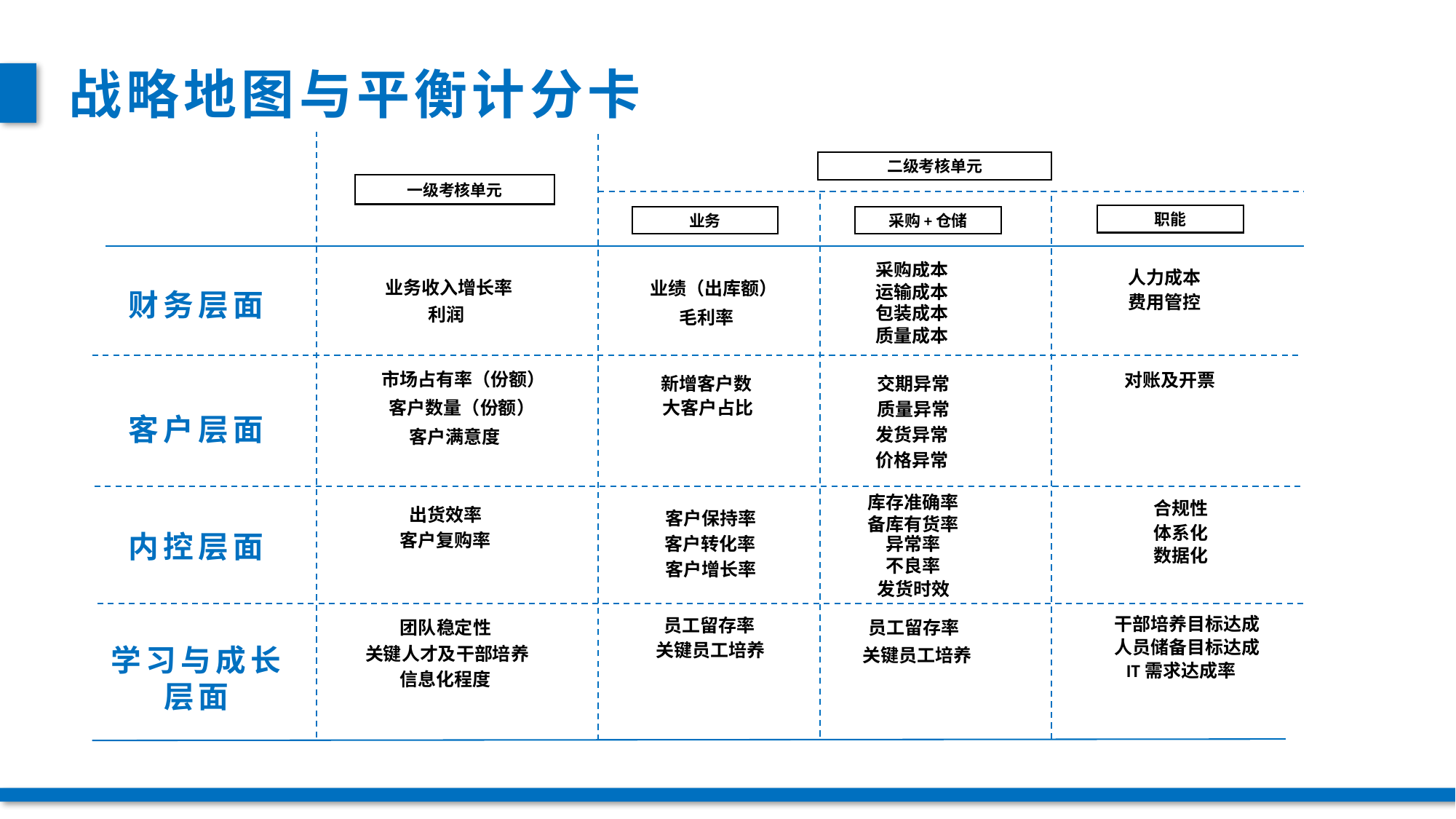

战略地图与平衡计分卡

二级考核单元
一级考核单元
职能
业务
采购+仓储
采购成本
人力成本
业务收入增长率
运输成本
业绩（出库额）
财务层面
费用管控
包装成本
利润
毛利率
质量成本
对账及开票
市场占有率（份额）
新增客户数
交期异常
大客户占比
质量异常
客户数量（份额）
客户层面
发货异常
客户满意度
价格异常
库存准确率
合规性
出货效率
客户保持率
备库有货率
体系化
内控层面
客户复购率
客户转化率
数据化
异常率
不良率
客户增长率
发货时效
干部培养目标达成
员工留存率
团队稳定性
员工留存率
人员储备目标达成
学习与成长
层面
关键员工培养
关键员工培养
关键人才及干部培养
IT需求达成率
信息化程度